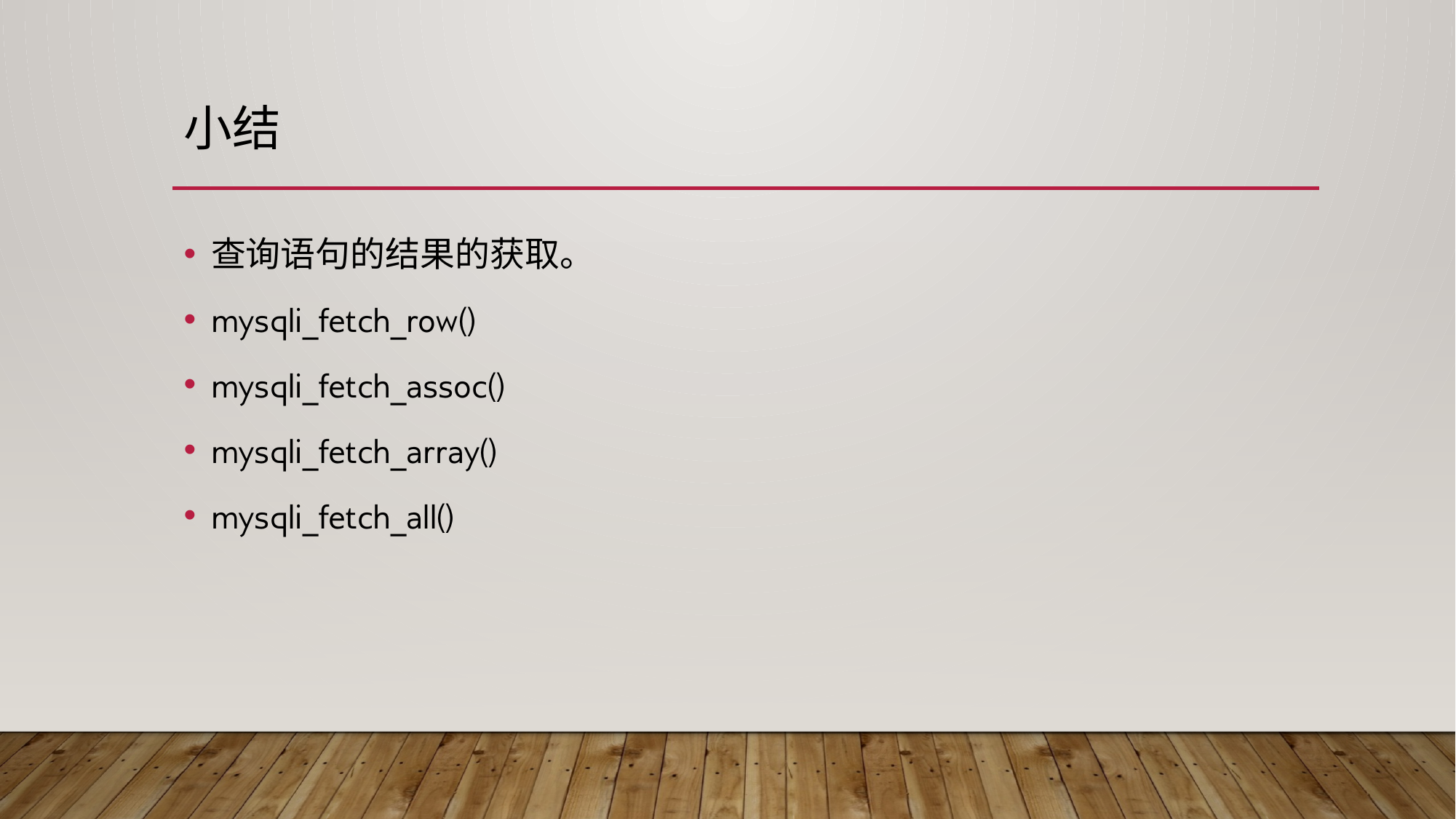

# 小结
查询语句的结果的获取。
mysqli_fetch_row()
mysqli_fetch_assoc()
mysqli_fetch_array()
mysqli_fetch_all()